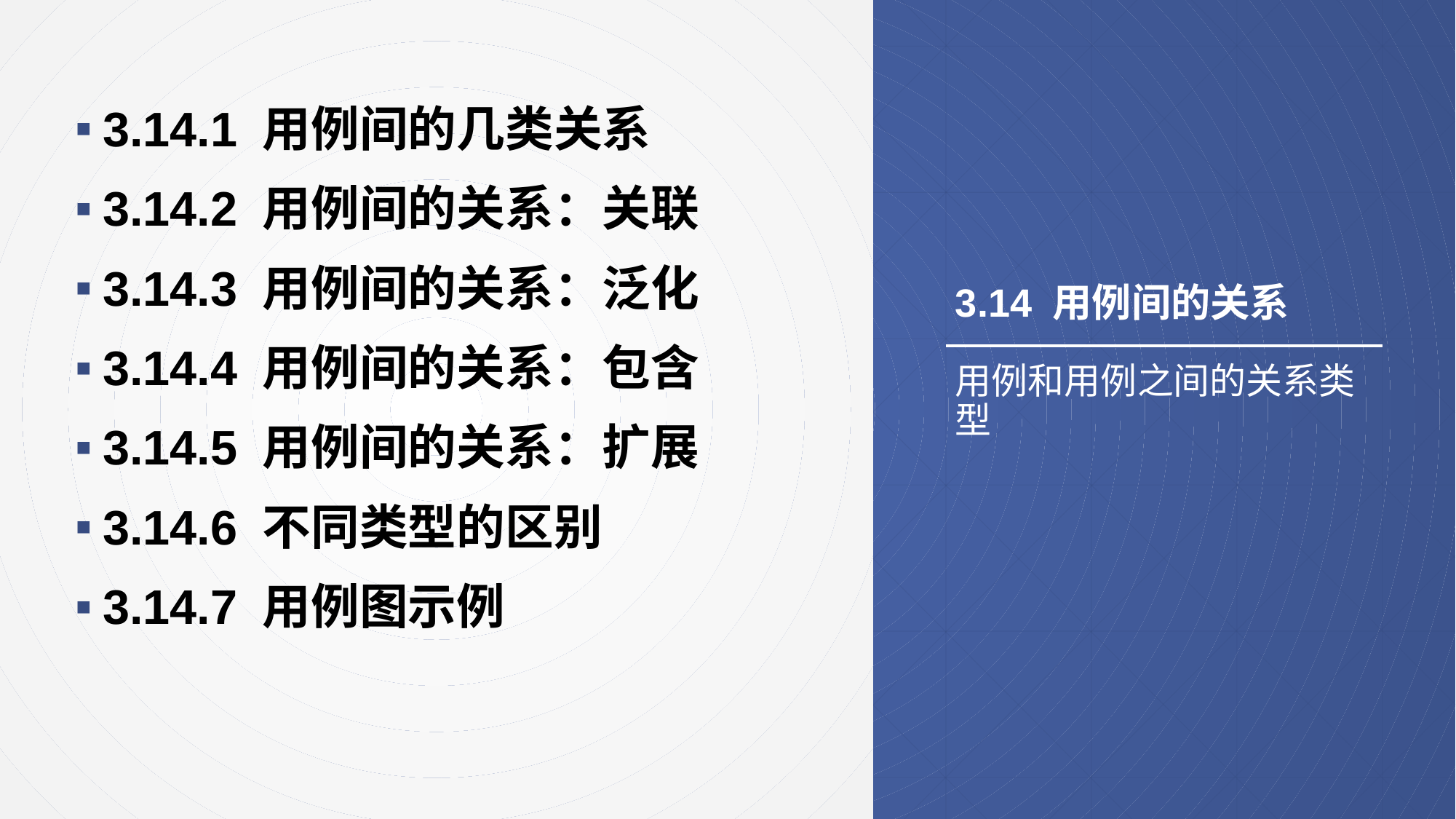

3.14.1 用例间的几类关系
3.14.2 用例间的关系：关联
3.14.3 用例间的关系：泛化
3.14.4 用例间的关系：包含
3.14.5 用例间的关系：扩展
3.14.6 不同类型的区别
3.14.7 用例图示例

# 3.14 用例间的关系
用例和用例之间的关系类型